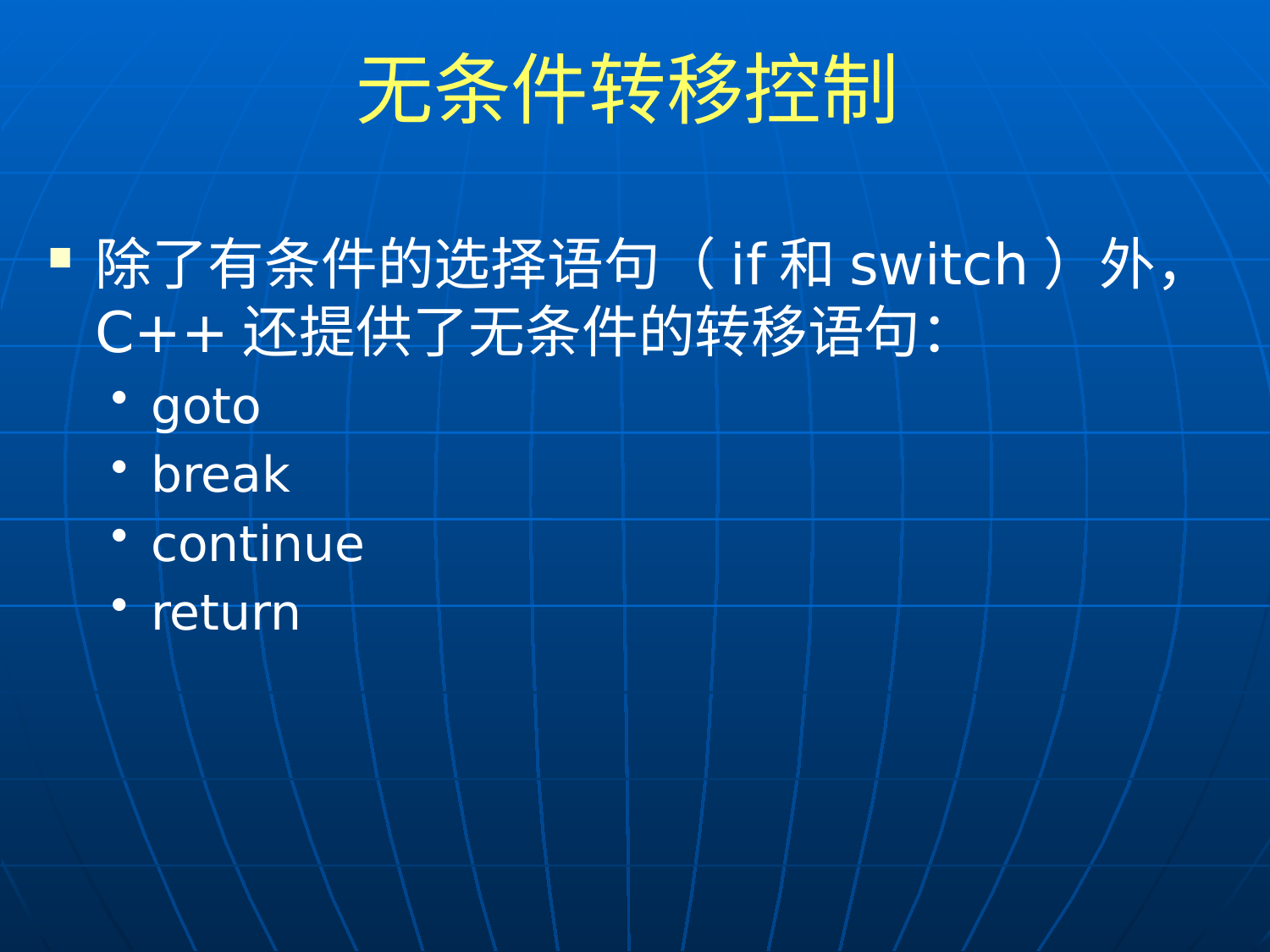

# 无条件转移控制
除了有条件的选择语句（if和switch）外，C++还提供了无条件的转移语句：
goto
break
continue
return